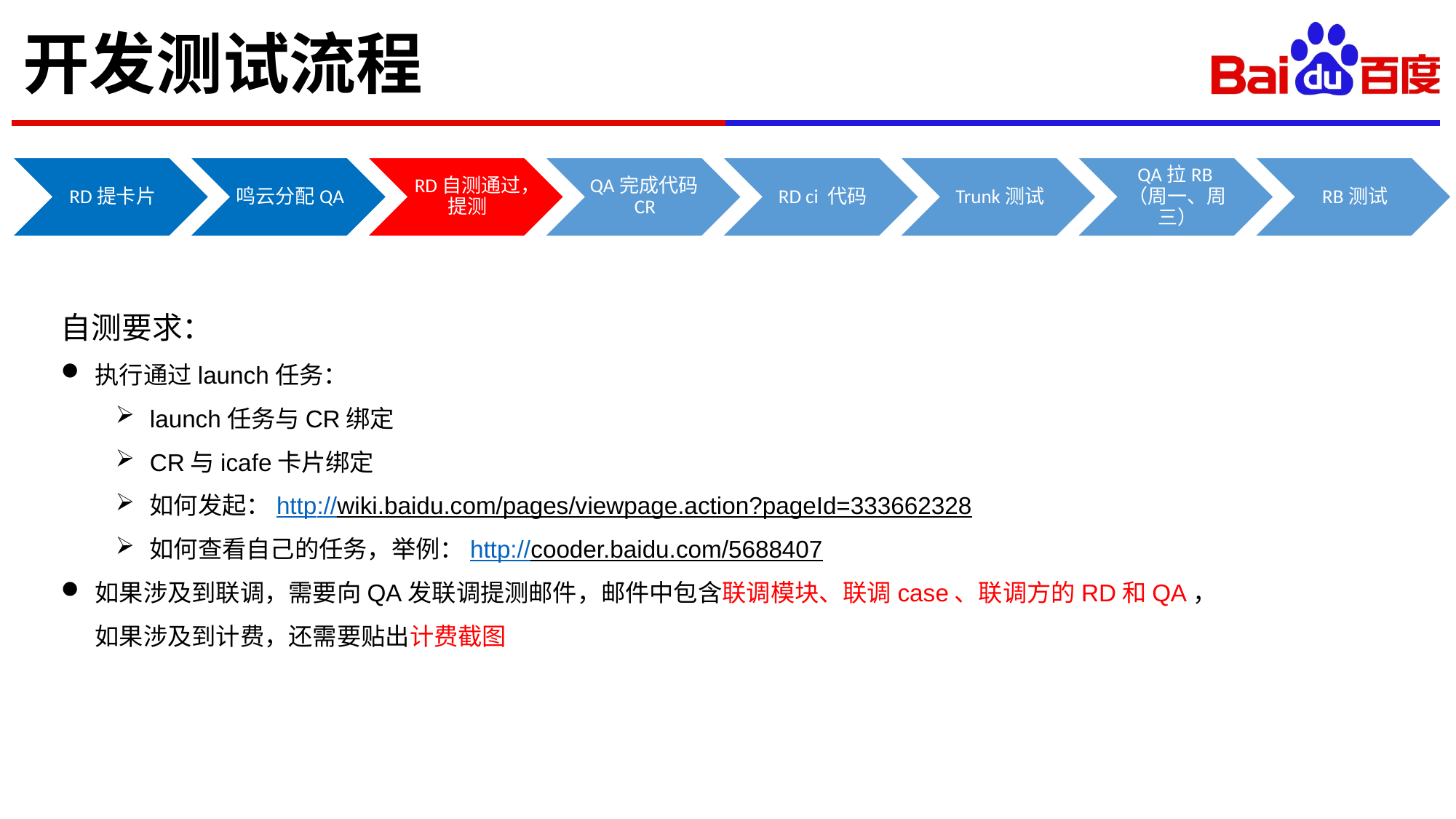

# 开发测试流程
RD提卡片
鸣云分配QA
RD自测通过，提测
QA完成代码CR
RD ci 代码
Trunk测试
QA拉RB（周一、周三）
RB测试
自测要求：
执行通过launch任务：
launch任务与CR绑定
CR与icafe卡片绑定
如何发起：http://wiki.baidu.com/pages/viewpage.action?pageId=333662328
如何查看自己的任务，举例：http://cooder.baidu.com/5688407
如果涉及到联调，需要向QA发联调提测邮件，邮件中包含联调模块、联调case、联调方的RD和QA，如果涉及到计费，还需要贴出计费截图